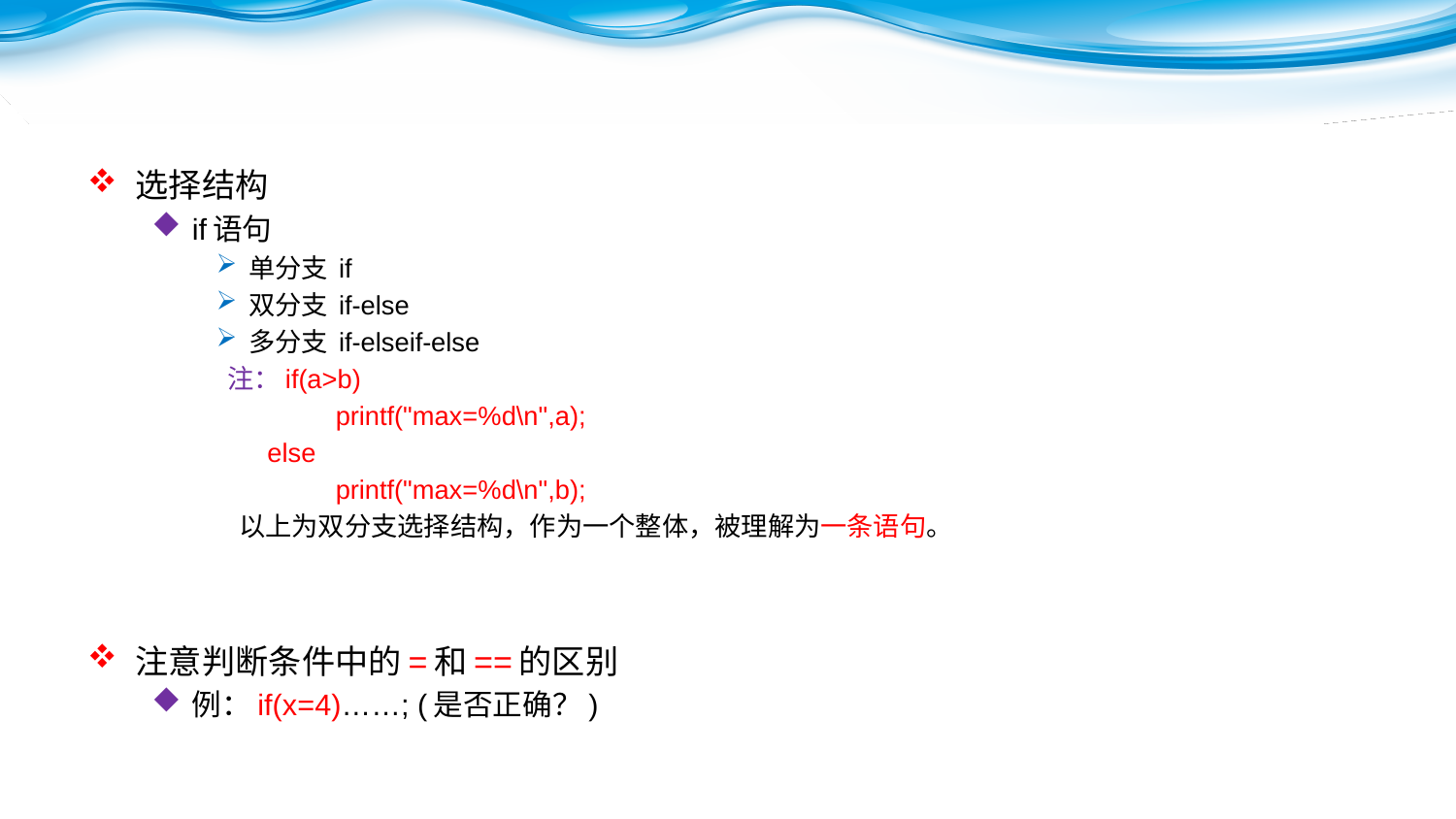

选择结构
if语句
单分支 if
双分支 if-else
多分支 if-elseif-else
 注：if(a>b)
        	printf("max=%d\n",a);
       else
        	printf("max=%d\n",b);
   以上为双分支选择结构，作为一个整体，被理解为一条语句。

注意判断条件中的=和==的区别
例：if(x=4)……; (是否正确？)